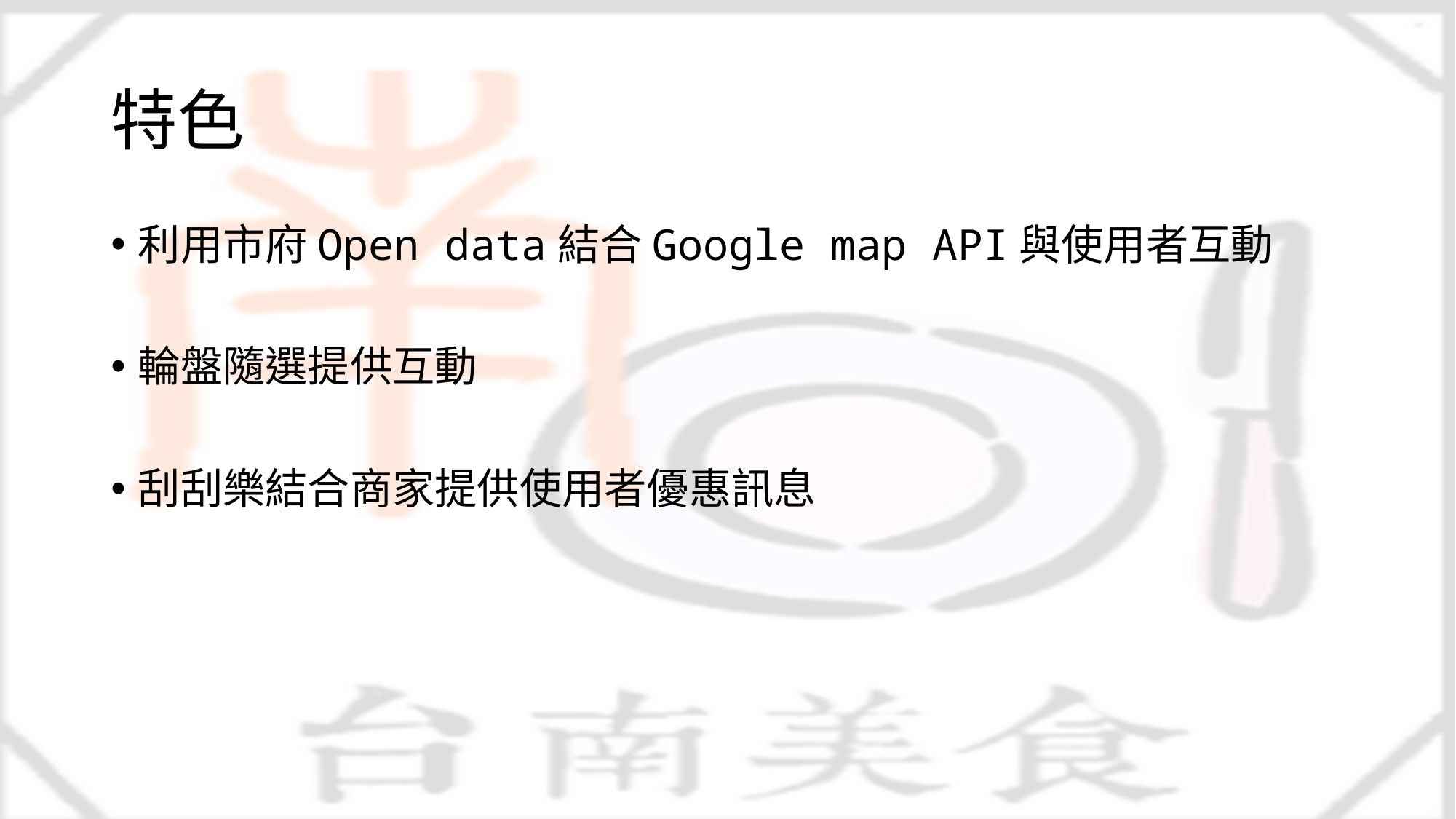

# 特色
利用市府Open data結合Google map API與使用者互動

輪盤隨選提供互動

刮刮樂結合商家提供使用者優惠訊息